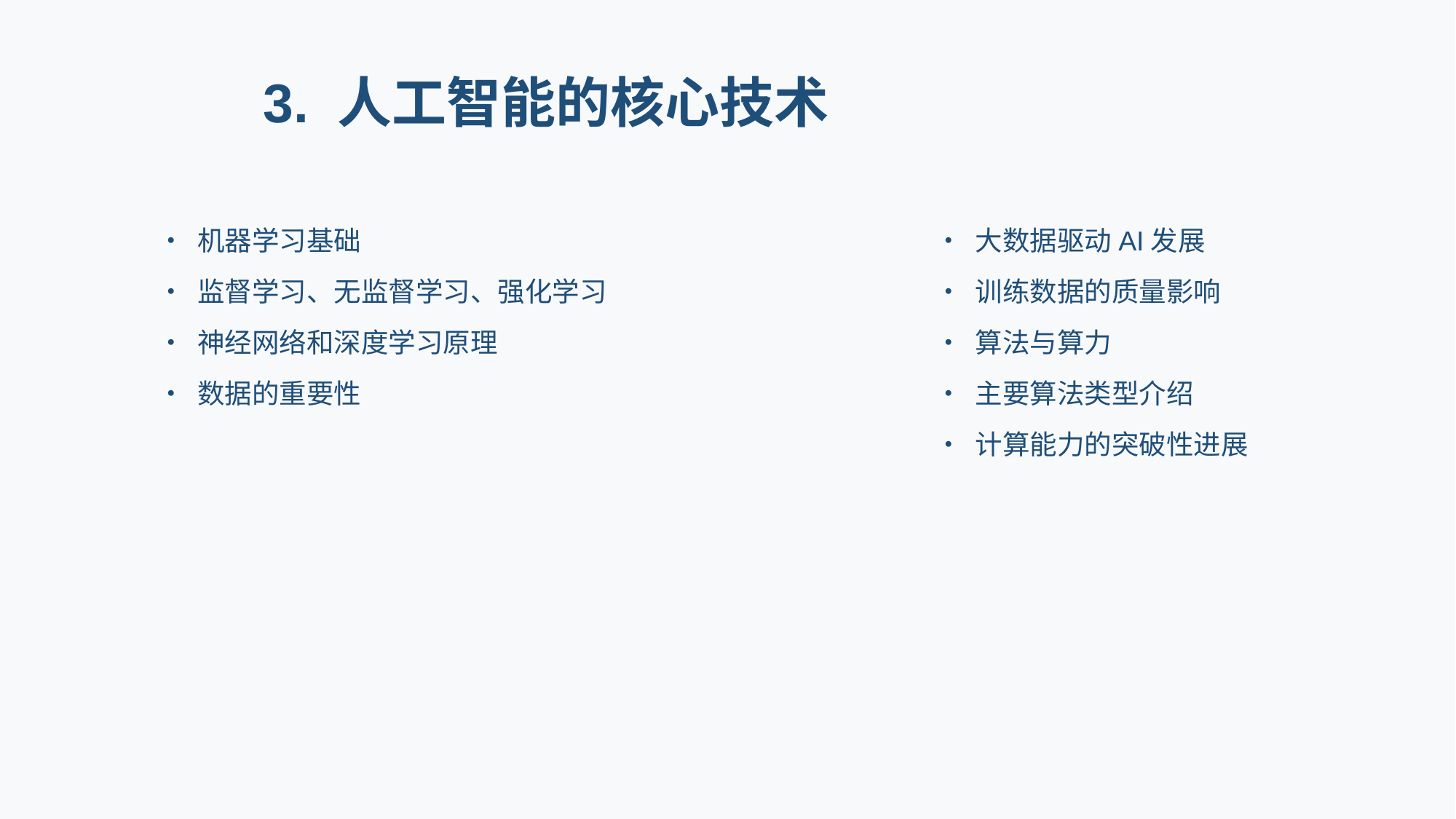

# 3. 人工智能的核心技术

• 机器学习基础
• 监督学习、无监督学习、强化学习
• 神经网络和深度学习原理
• 数据的重要性
• 大数据驱动AI发展
• 训练数据的质量影响
• 算法与算力
• 主要算法类型介绍
• 计算能力的突破性进展